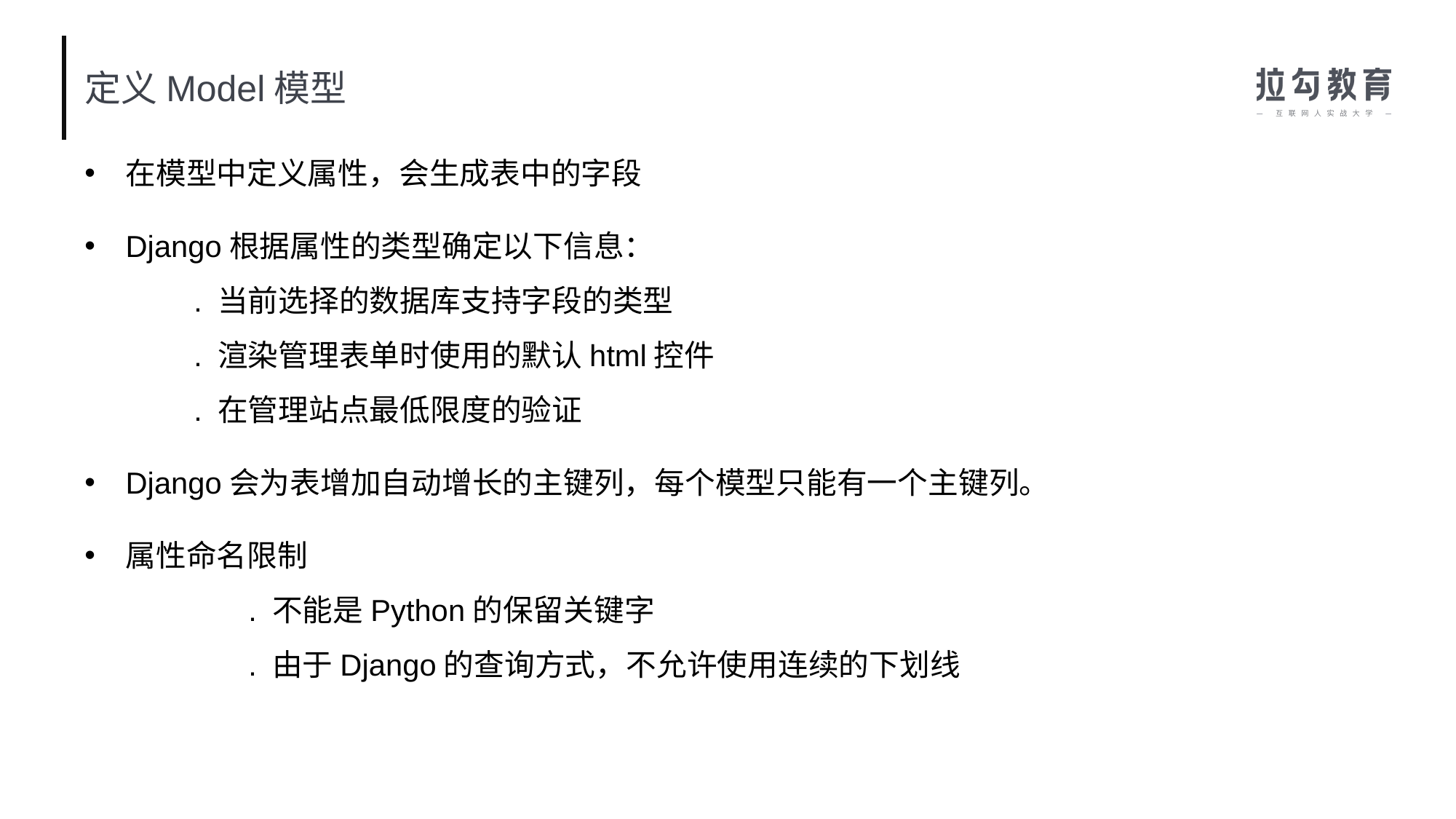

定义Model模型
在模型中定义属性，会生成表中的字段
Django根据属性的类型确定以下信息：
	. 当前选择的数据库支持字段的类型
	. 渲染管理表单时使用的默认html控件
	. 在管理站点最低限度的验证
Django会为表增加自动增长的主键列，每个模型只能有一个主键列。
属性命名限制
	. 不能是Python的保留关键字
	. 由于Django的查询方式，不允许使用连续的下划线